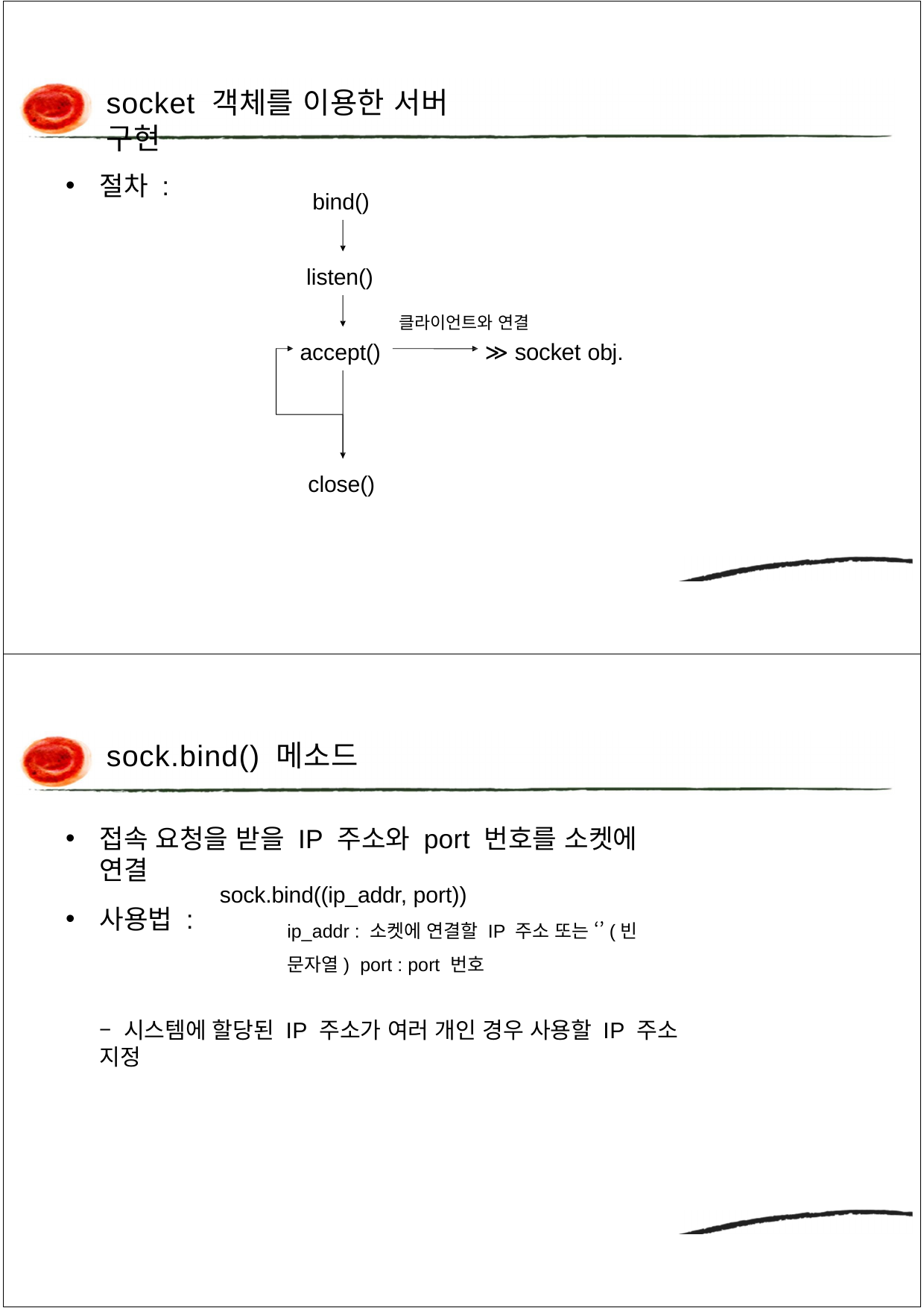

socket 객체를 이용한 서버 구현
절차 :
bind()

listen()

클라이언트와 연결
≫ socket obj.
accept()

close()

sock.bind() 메소드
접속 요청을 받을 IP 주소와 port 번호를 소켓에 연결
사용법 :
sock.bind((ip_addr, port))
ip_addr : 소켓에 연결할 IP 주소 또는 ‘’(빈 문자열)  port : port 번호
– 시스템에 할당된 IP 주소가 여러 개인 경우 사용할 IP 주소 지정